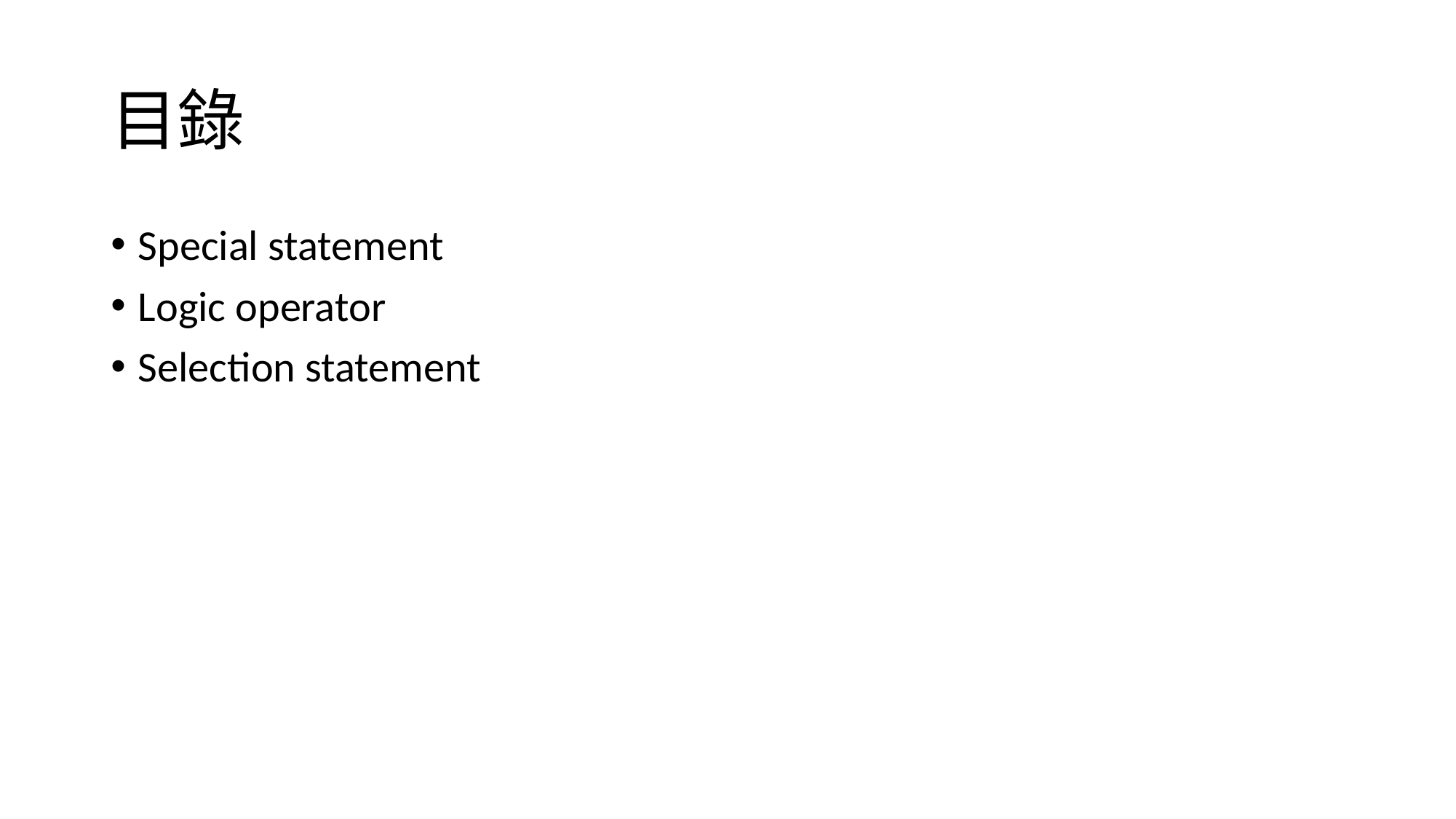

# 目錄
Special statement
Logic operator
Selection statement